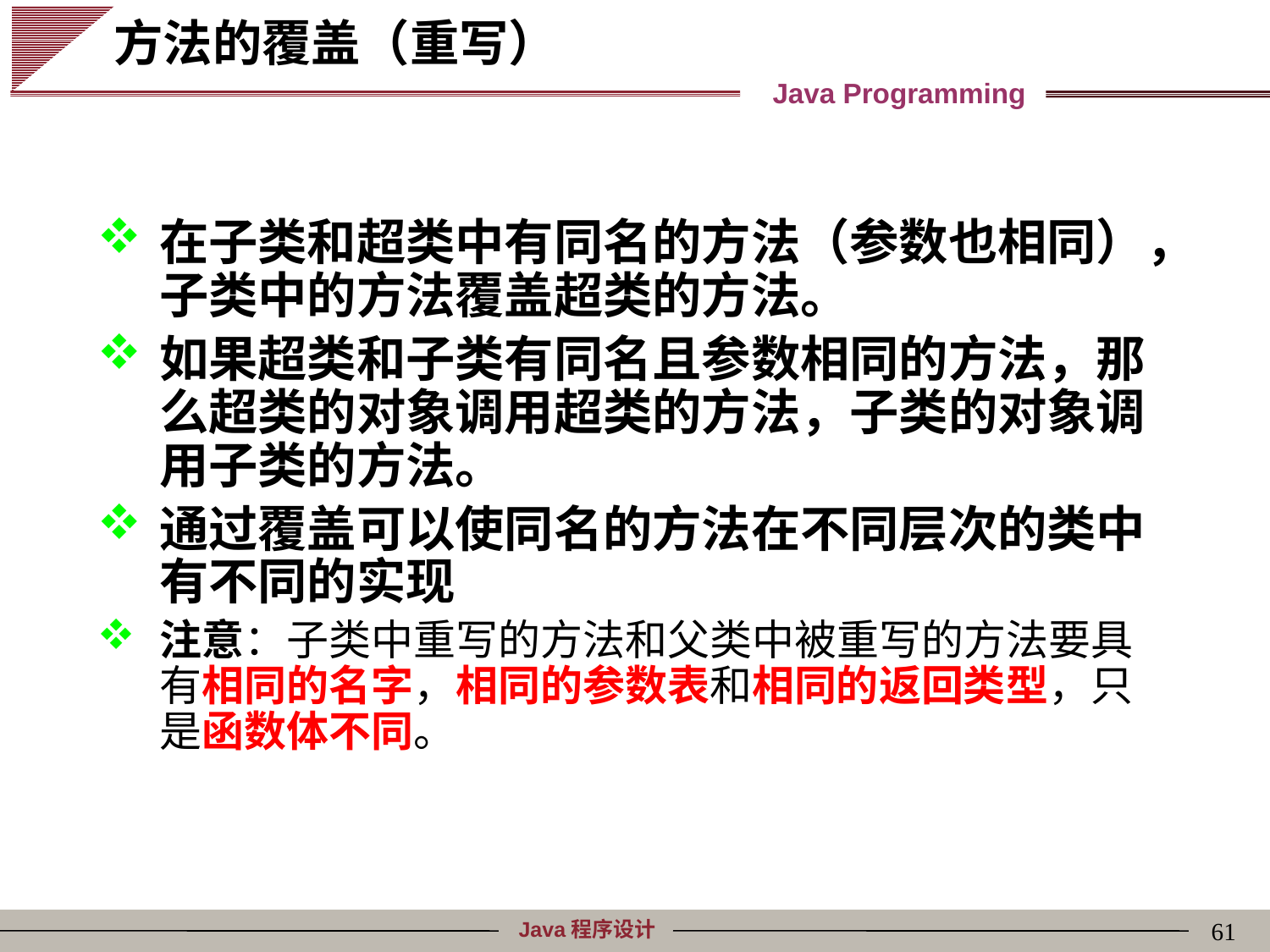

# 方法的覆盖（重写）
在子类和超类中有同名的方法（参数也相同），子类中的方法覆盖超类的方法。
如果超类和子类有同名且参数相同的方法，那么超类的对象调用超类的方法，子类的对象调用子类的方法。
通过覆盖可以使同名的方法在不同层次的类中有不同的实现
注意：子类中重写的方法和父类中被重写的方法要具有相同的名字，相同的参数表和相同的返回类型，只是函数体不同。